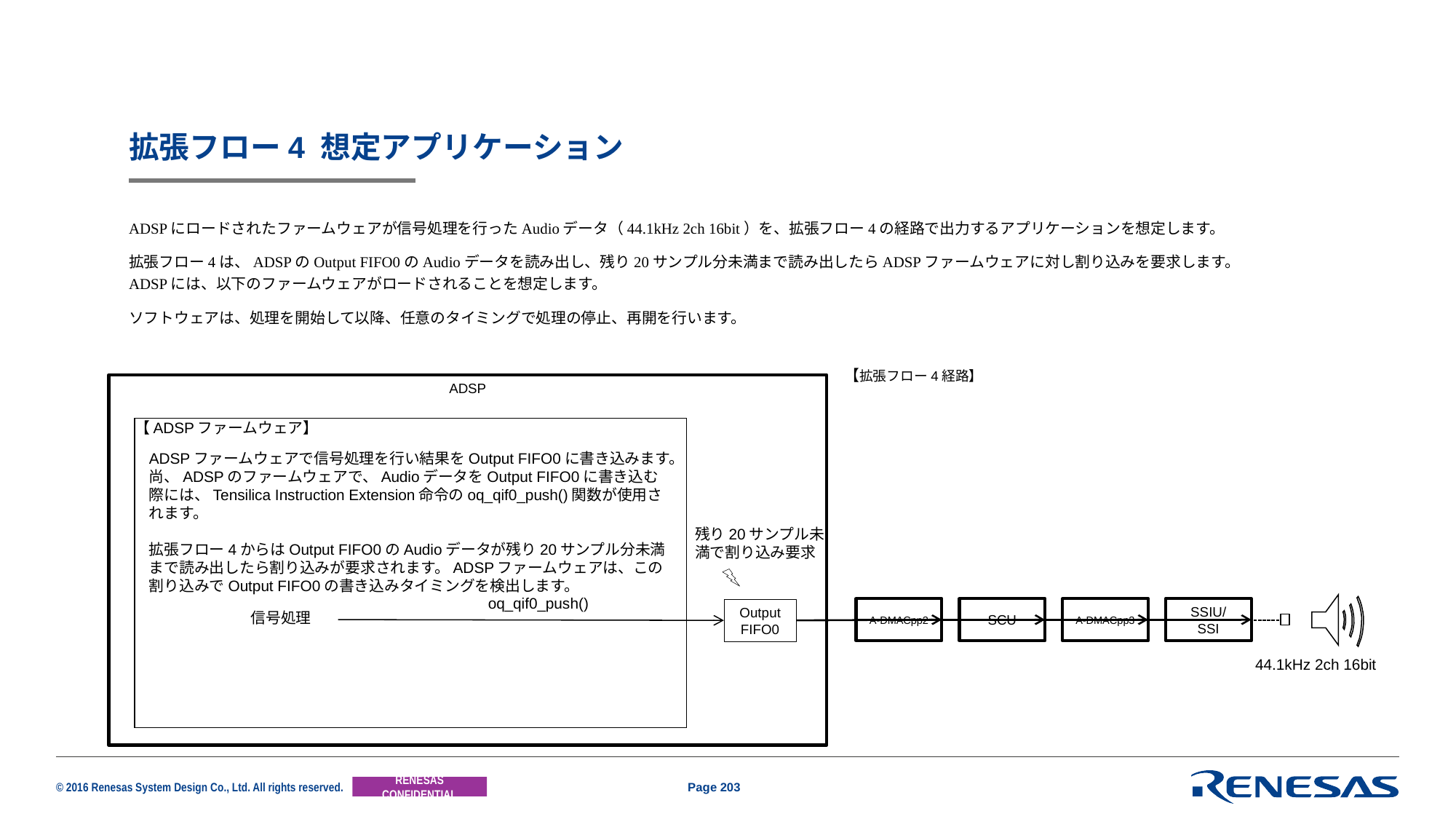

# 拡張フロー4 想定アプリケーション
ADSPにロードされたファームウェアが信号処理を行ったAudioデータ（44.1kHz 2ch 16bit）を、拡張フロー4の経路で出力するアプリケーションを想定します。
拡張フロー4は、ADSPのOutput FIFO0のAudioデータを読み出し、残り20サンプル分未満まで読み出したらADSPファームウェアに対し割り込みを要求します。
ADSPには、以下のファームウェアがロードされることを想定します。
ソフトウェアは、処理を開始して以降、任意のタイミングで処理の停止、再開を行います。
 【拡張フロー4経路】
ADSP
【ADSPファームウェア】
ADSPファームウェアで信号処理を行い結果をOutput FIFO0に書き込みます。
尚、ADSPのファームウェアで、AudioデータをOutput FIFO0に書き込む際には、Tensilica Instruction Extension命令のoq_qif0_push()関数が使用されます。

拡張フロー4からはOutput FIFO0のAudioデータが残り20サンプル分未満まで読み出したら割り込みが要求されます。ADSPファームウェアは、この割り込みでOutput FIFO0の書き込みタイミングを検出します。
残り20サンプル未満で割り込み要求

oq_qif0_push()

A-DMACpp2
SCU
A-DMACpp3
SSIU/
SSI
Output FIFO0
信号処理

44.1kHz 2ch 16bit
Page 203